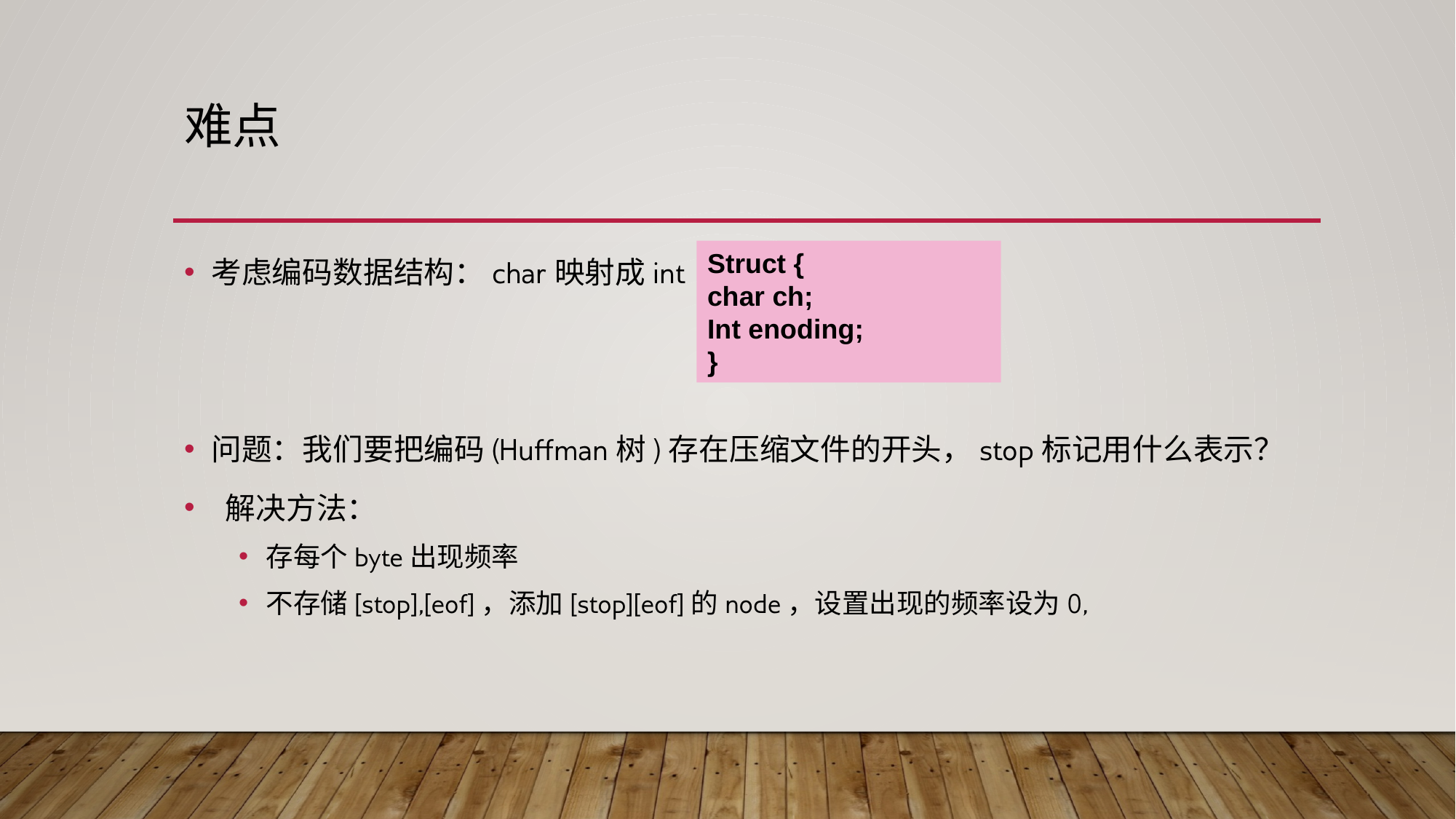

# 难点
考虑编码数据结构：char映射成int

问题：我们要把编码(Huffman树)存在压缩文件的开头，stop标记用什么表示？
 解决方法：
存每个byte出现频率
不存储[stop],[eof]，添加[stop][eof]的node，设置出现的频率设为0,

Struct {
char ch;
Int enoding;
}